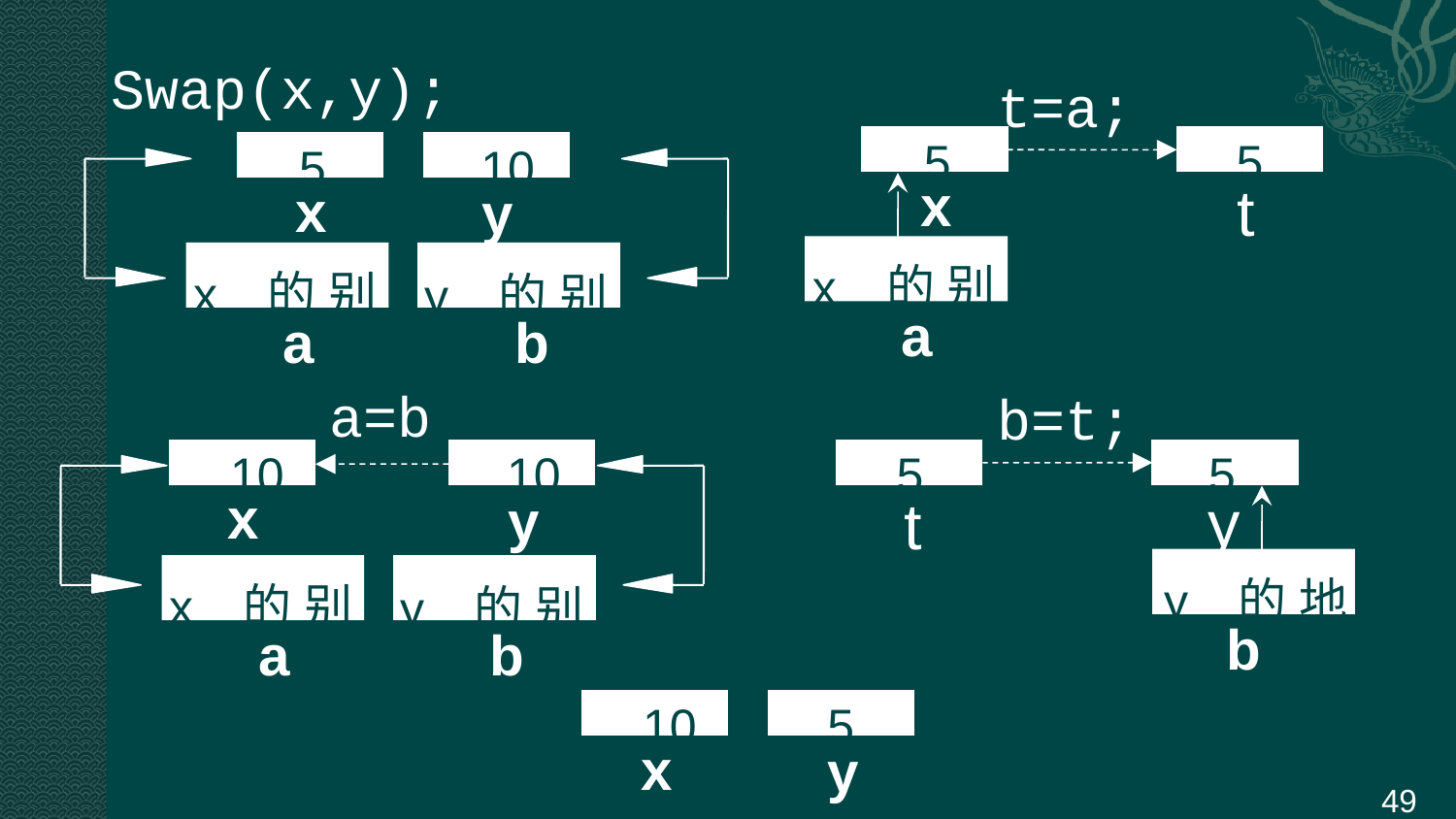

Swap(x,y);
t=a;

5
x

5
t

x 的别名
a

5
10

x
y

x 的别名
y 的别名
a
b

a=b

10
x

10
y

x 的别名
y 的别名
a
b
b=t;

5
t

5
y

y 的地址
b

10
5
x
y
49